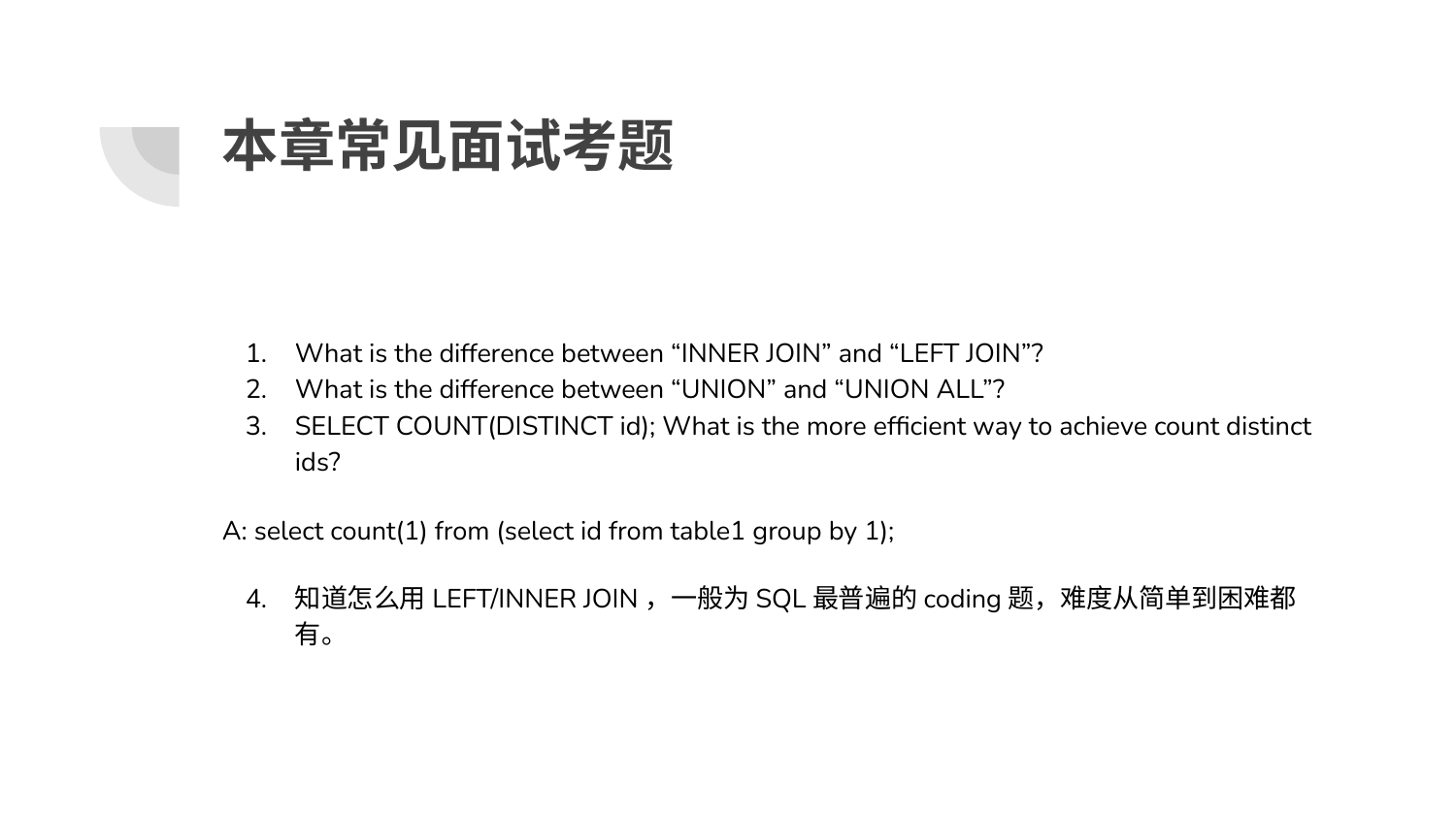

# 本章常见面试考题
What is the difference between “INNER JOIN” and “LEFT JOIN”?
What is the difference between “UNION” and “UNION ALL”?
SELECT COUNT(DISTINCT id); What is the more efficient way to achieve count distinct ids?
A: select count(1) from (select id from table1 group by 1);
知道怎么用LEFT/INNER JOIN，一般为SQL最普遍的coding题，难度从简单到困难都有。